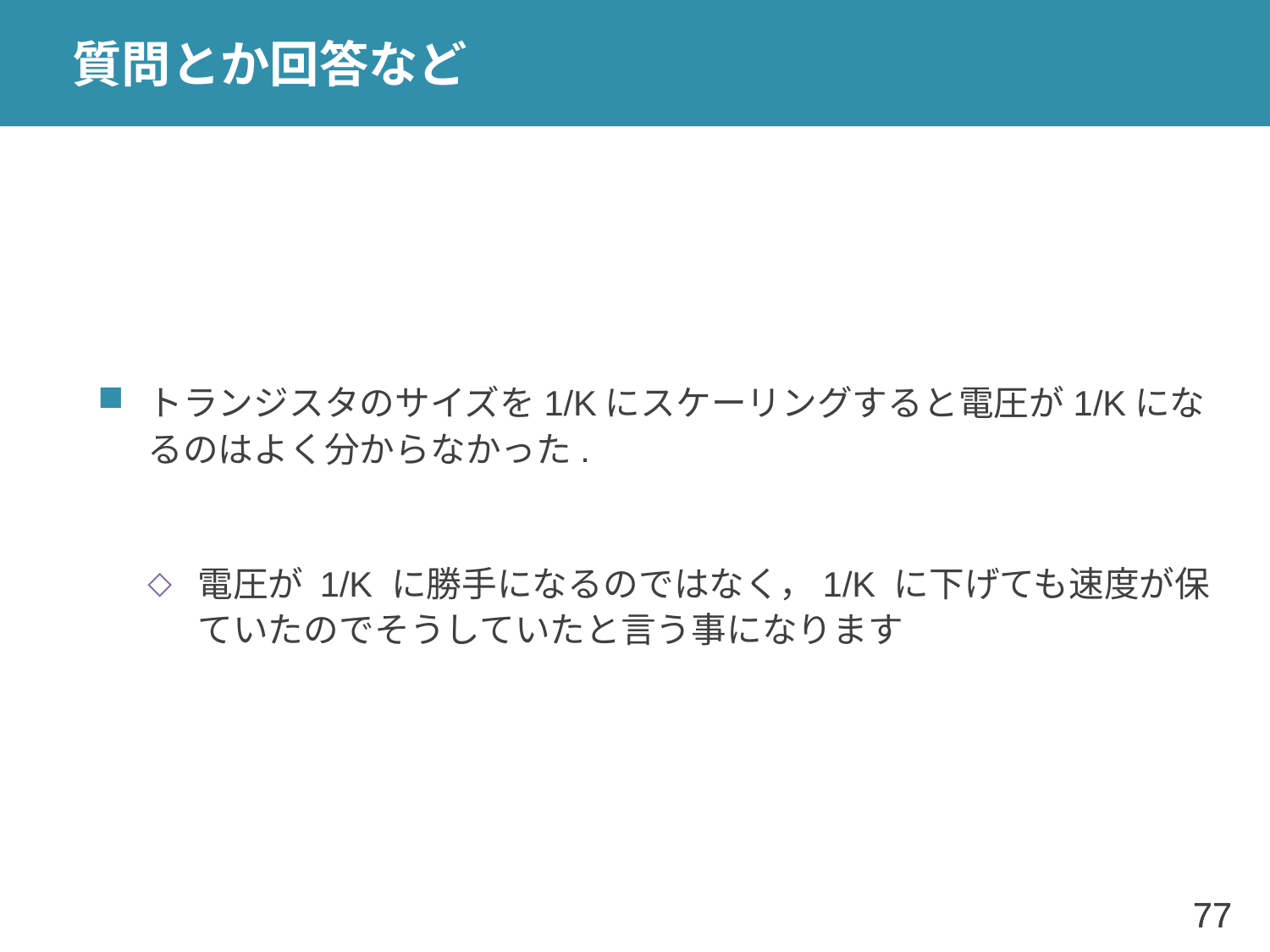

# 質問とか回答など
トランジスタのサイズを1/Kにスケーリングすると電圧が1/Kになるのはよく分からなかった.

電圧が 1/K に勝手になるのではなく，1/K に下げても速度が保ていたのでそうしていたと言う事になります